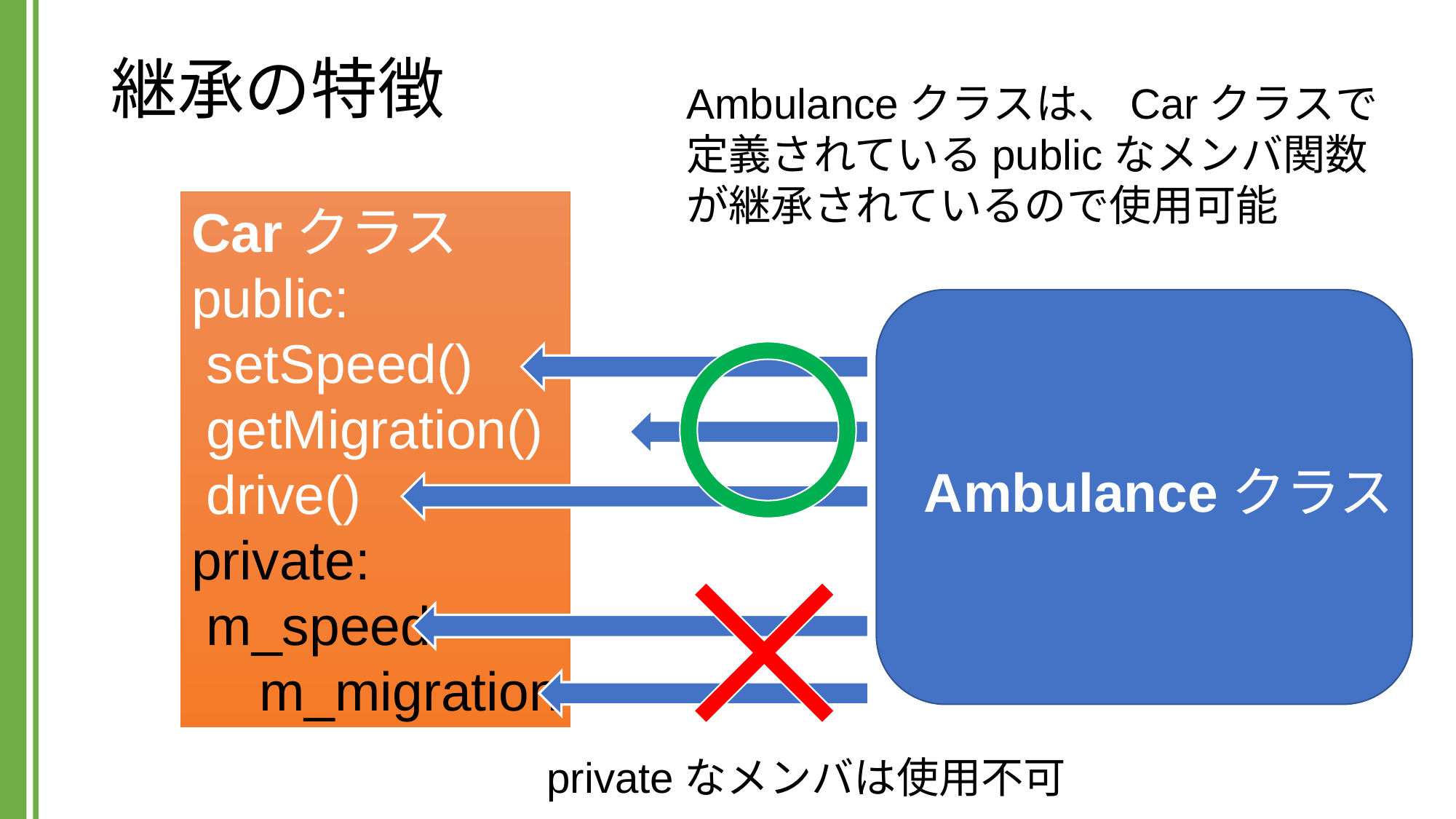

# 継承の特徴
Ambulanceクラスは、Carクラスで
定義されているpublicなメンバ関数
が継承されているので使用可能
Carクラス
public:
 setSpeed()
 getMigration()
 drive()
private:
 m_speed
　m_migration

Ambulanceクラス

privateなメンバは使用不可